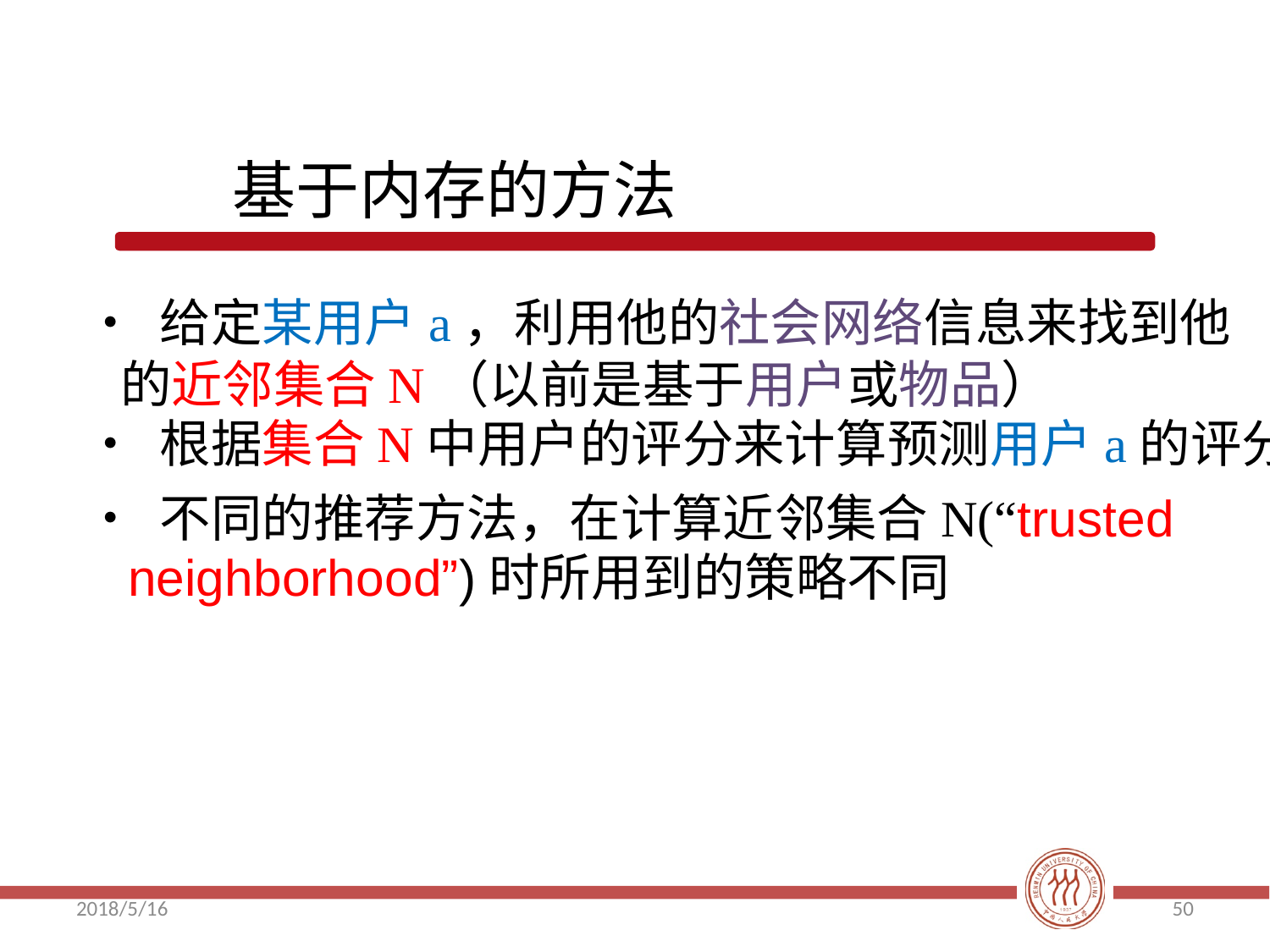

基于内存的方法

• 给定某用户a，利用他的社会网络信息来找到他
  的近邻集合N（以前是基于用户或物品）
• 根据集合N中用户的评分来计算预测用户a的评分

• 不同的推荐方法，在计算近邻集合N(“trusted
	neighborhood”)时所用到的策略不同

2018/5/16
50